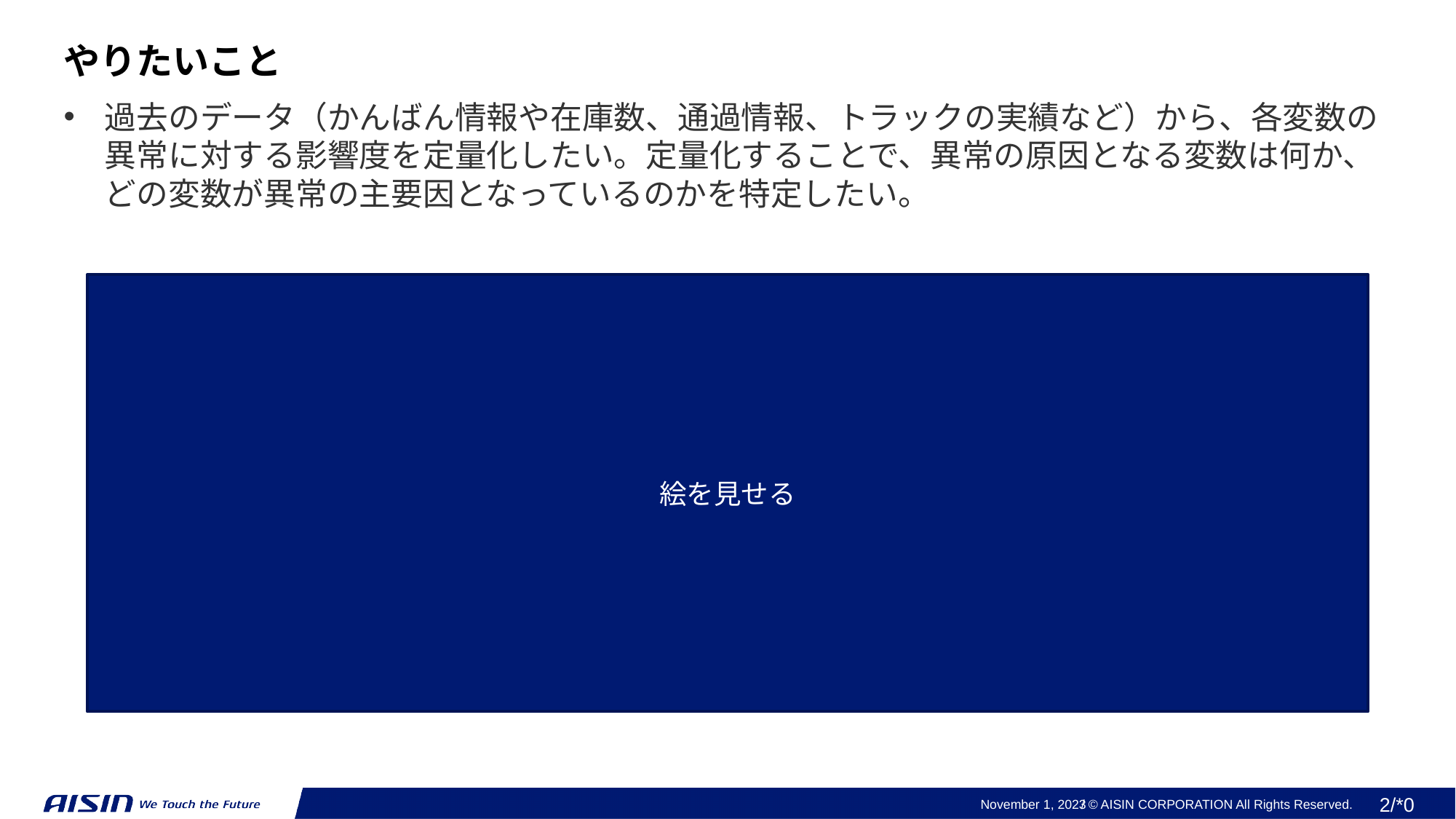

やりたいこと
過去のデータ（かんばん情報や在庫数、通過情報、トラックの実績など）から、各変数の異常に対する影響度を定量化したい。定量化することで、異常の原因となる変数は何か、どの変数が異常の主要因となっているのかを特定したい。
絵を見せる
November 1, 2023